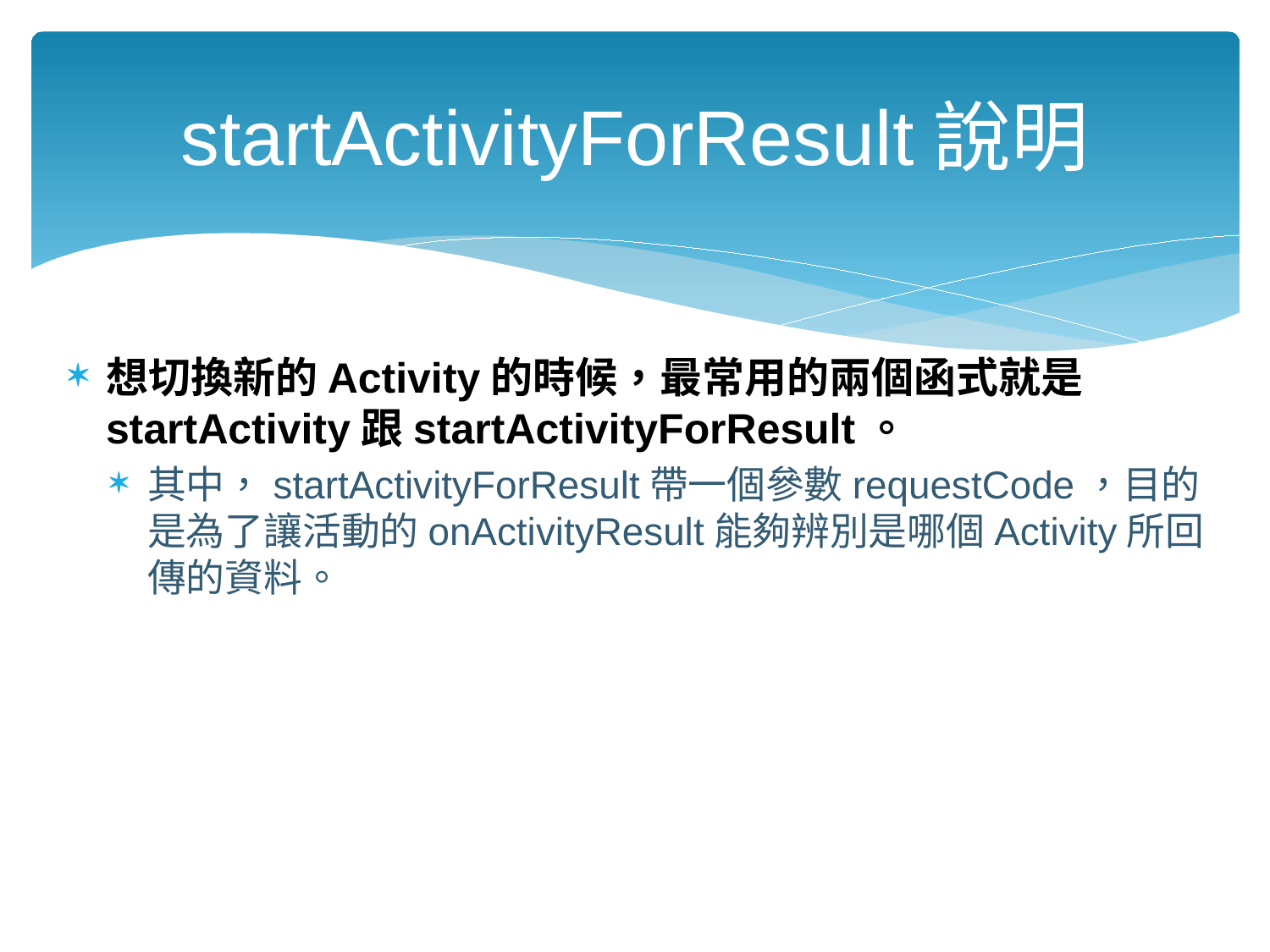

# startActivityForResult說明
想切換新的Activity的時候，最常用的兩個函式就是startActivity跟startActivityForResult。
其中，startActivityForResult帶一個參數requestCode，目的是為了讓活動的onActivityResult能夠辨別是哪個Activity所回傳的資料。